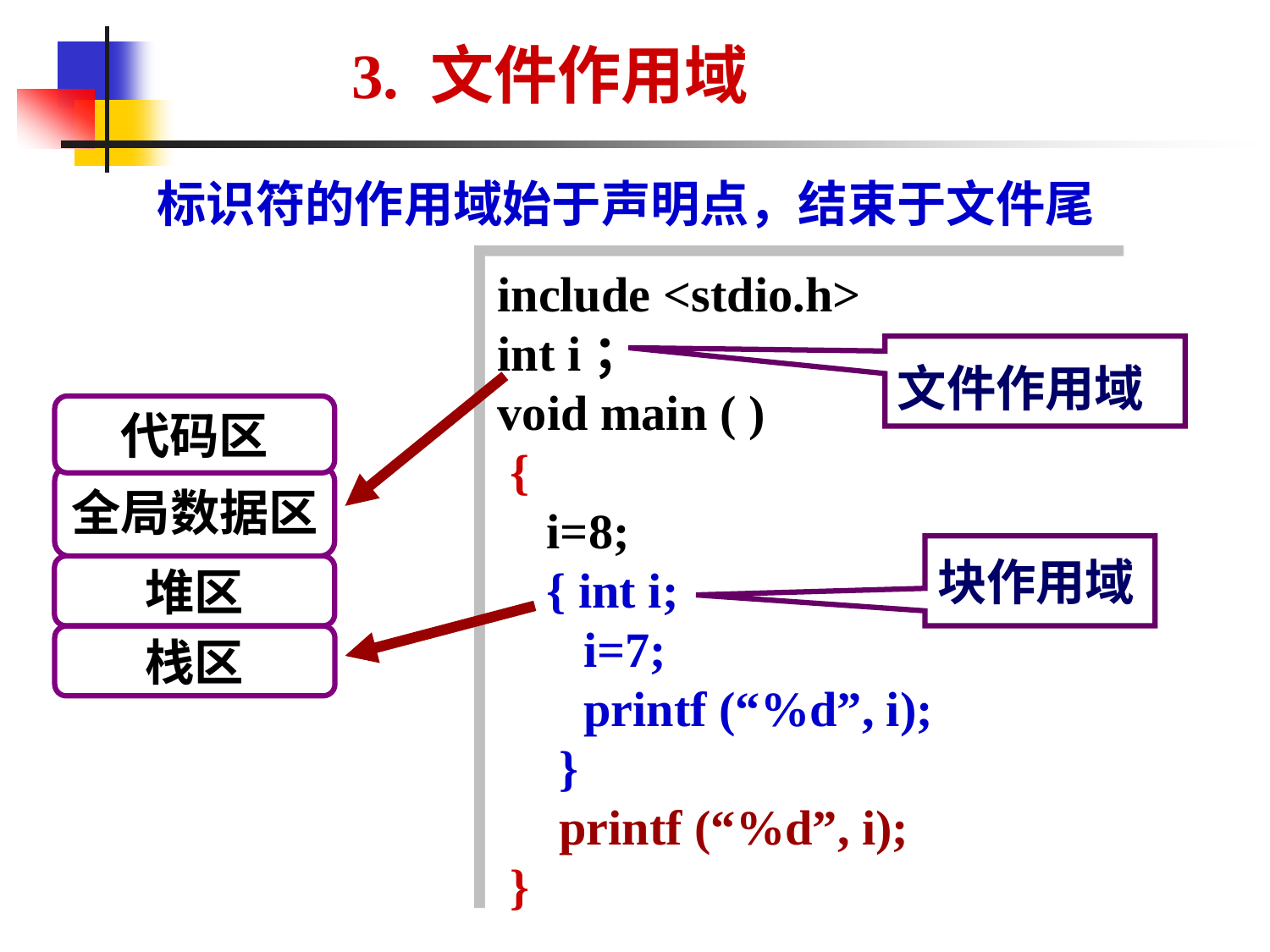

3. 文件作用域
标识符的作用域始于声明点，结束于文件尾
include <stdio.h>
int i；
void main ( )
 {
    i=8;
    { int i;
       i=7;
       printf (“%d”, i);
     }
     printf (“%d”, i);
 }
文件作用域

代码区
全局数据区
块作用域
堆区

栈区